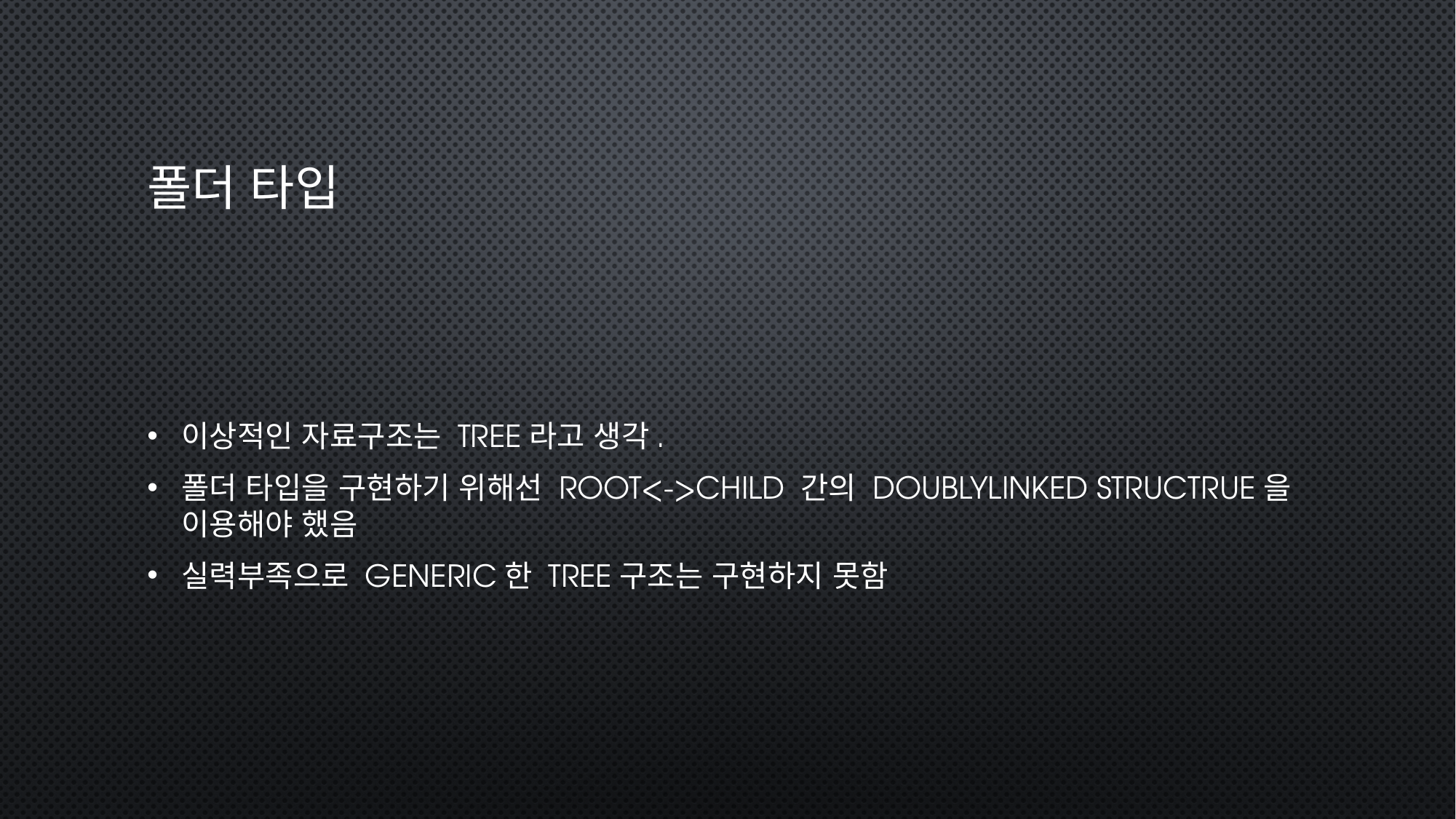

# 폴더 타입
이상적인 자료구조는 Tree라고 생각.
폴더 타입을 구현하기 위해선 Root<->child 간의 DoublyLinked Structrue을 이용해야 했음
실력부족으로 Generic한 Tree구조는 구현하지 못함